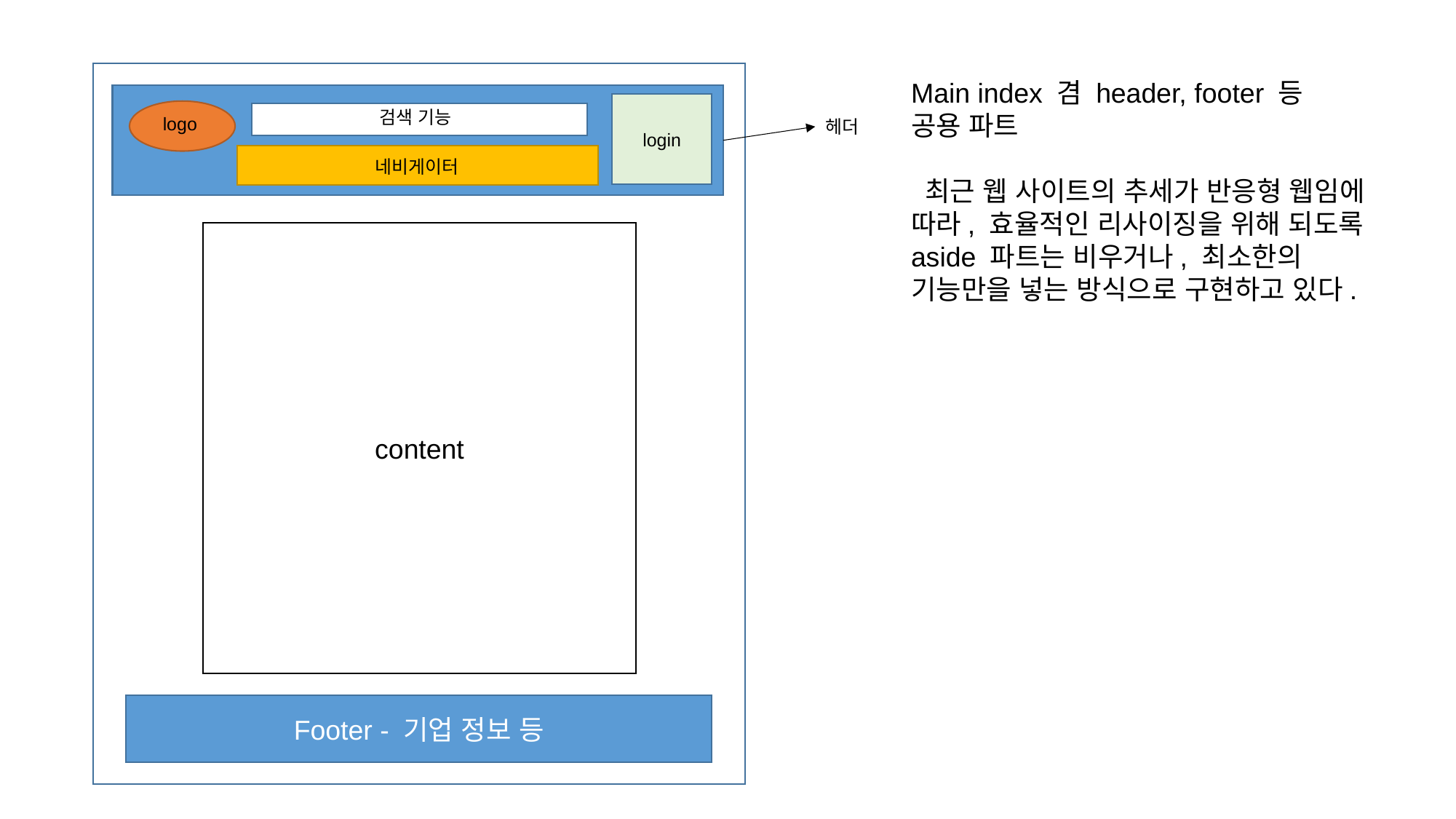

Main index 겸 header, footer 등
공용 파트

 최근 웹 사이트의 추세가 반응형 웹임에 따라, 효율적인 리사이징을 위해 되도록 aside 파트는 비우거나, 최소한의 기능만을 넣는 방식으로 구현하고 있다.

login
검색 기능

logo
헤더

네비게이터
content
Footer - 기업 정보 등